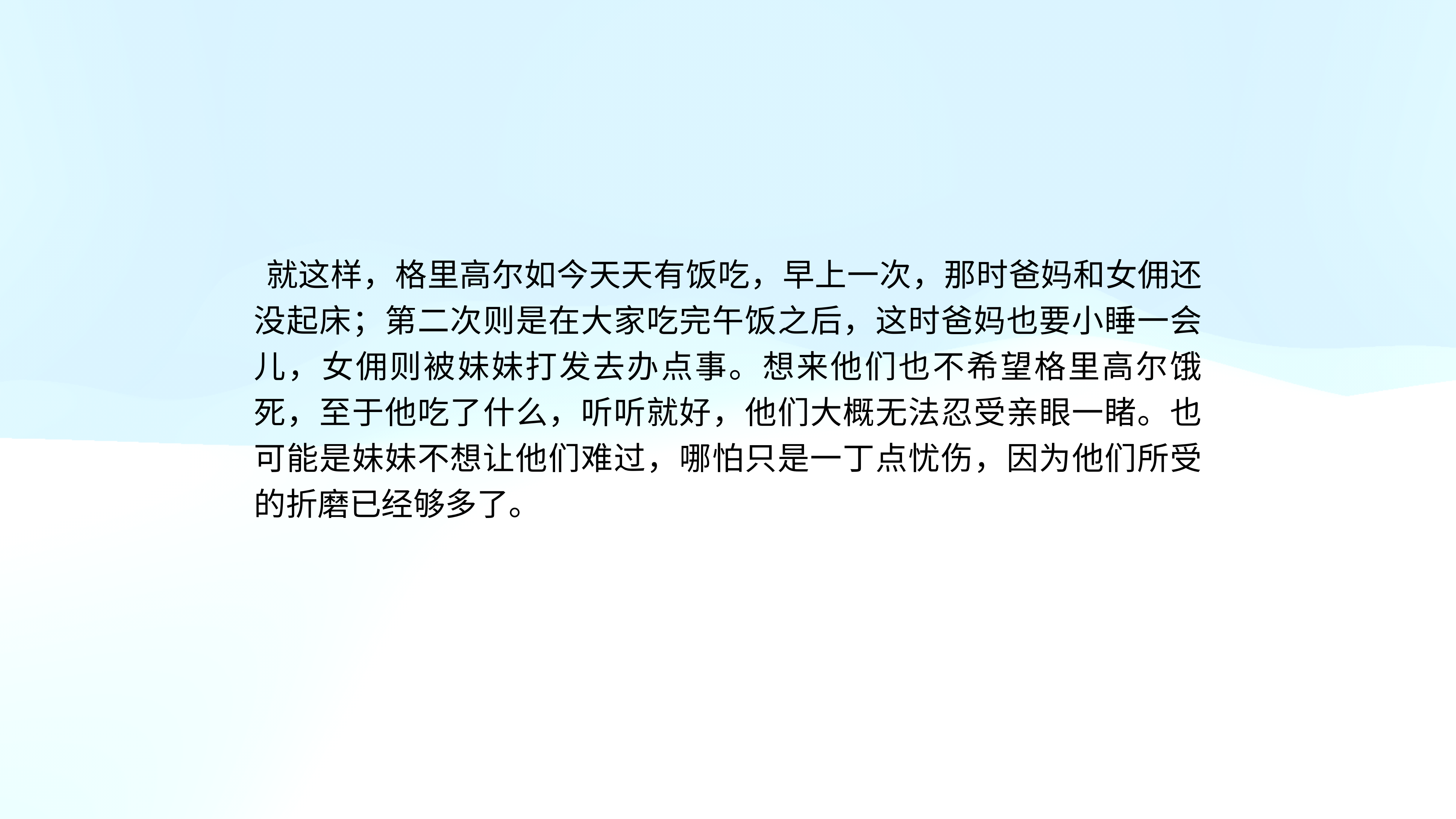

就这样，格里高尔如今天天有饭吃，早上一次，那时爸妈和女佣还没起床；第二次则是在大家吃完午饭之后，这时爸妈也要小睡一会儿，女佣则被妹妹打发去办点事。想来他们也不希望格里高尔饿死，至于他吃了什么，听听就好，他们大概无法忍受亲眼一睹。也可能是妹妹不想让他们难过，哪怕只是一丁点忧伤，因为他们所受的折磨已经够多了。